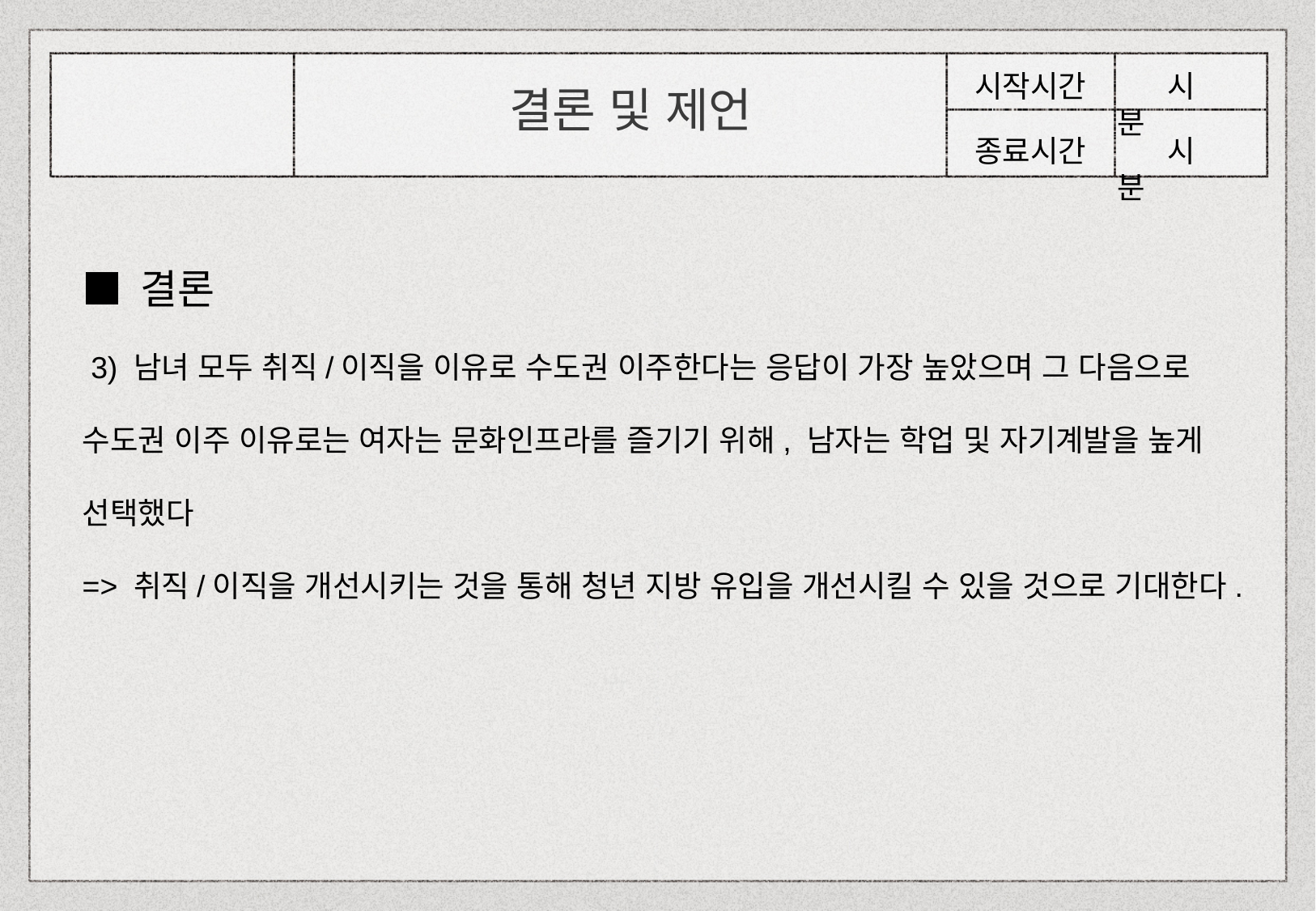

시작시간
     시       분
     시       분
종료시간
결론 및 제언
■ 결론
 3) 남녀 모두 취직/이직을 이유로 수도권 이주한다는 응답이 가장 높았으며 그 다음으로 수도권 이주 이유로는 여자는 문화인프라를 즐기기 위해, 남자는 학업 및 자기계발을 높게 선택했다
=> 취직/이직을 개선시키는 것을 통해 청년 지방 유입을 개선시킬 수 있을 것으로 기대한다.